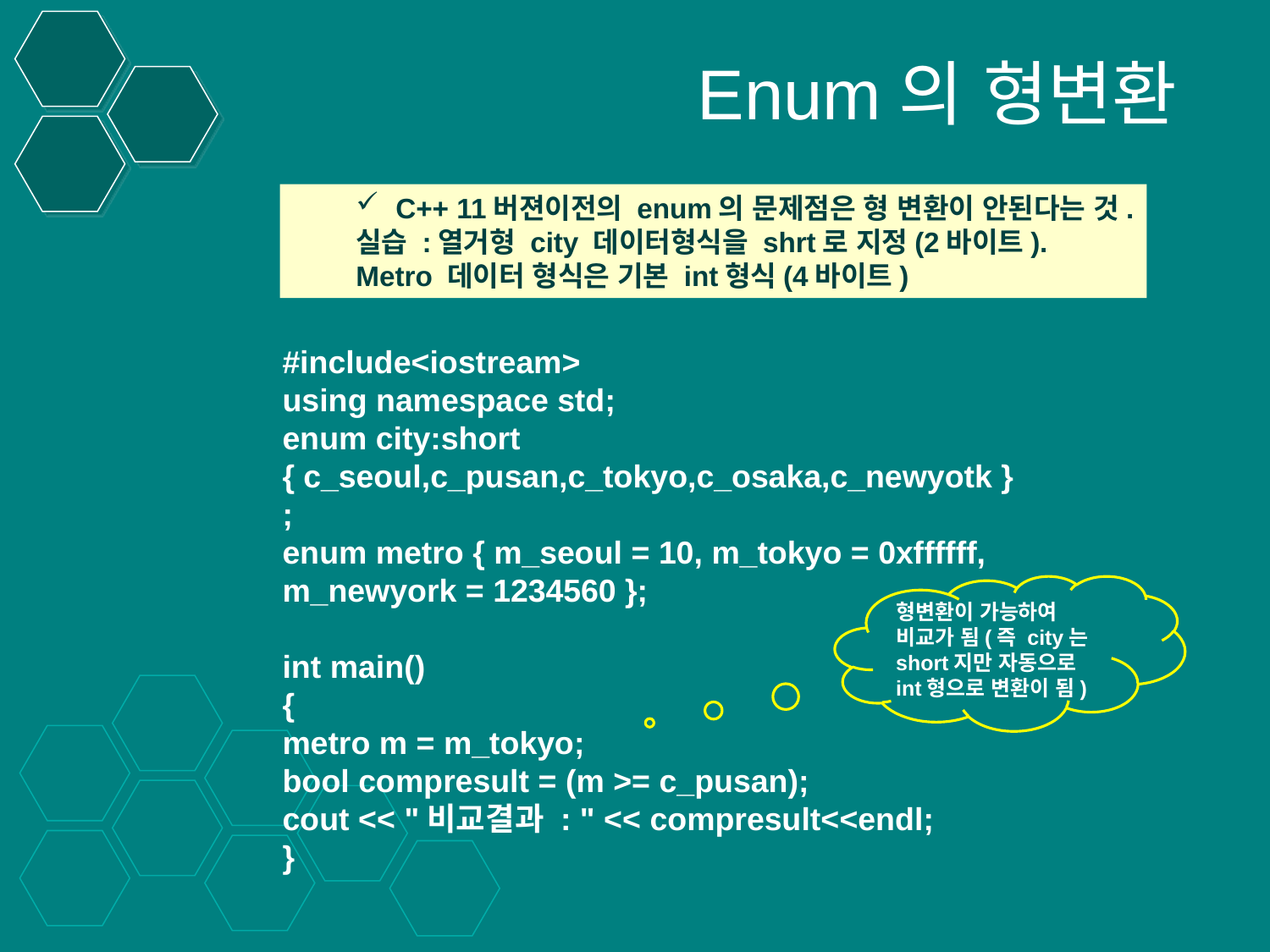

# Enum의 형변환
C++ 11버젼이전의 enum의 문제점은 형 변환이 안된다는 것.
실습 :열거형 city 데이터형식을 shrt로 지정(2바이트).
Metro 데이터 형식은 기본 int형식(4바이트)
#include<iostream>
using namespace std;
enum city:short { c_seoul,c_pusan,c_tokyo,c_osaka,c_newyotk };
enum metro { m_seoul = 10, m_tokyo = 0xffffff, m_newyork = 1234560 };

int main()
{
metro m = m_tokyo;
bool compresult = (m >= c_pusan);
cout << "비교결과 : " << compresult<<endl;
}
형변환이 가능하여 비교가 됨(즉 city는 short지만 자동으로 int형으로 변환이 됨)